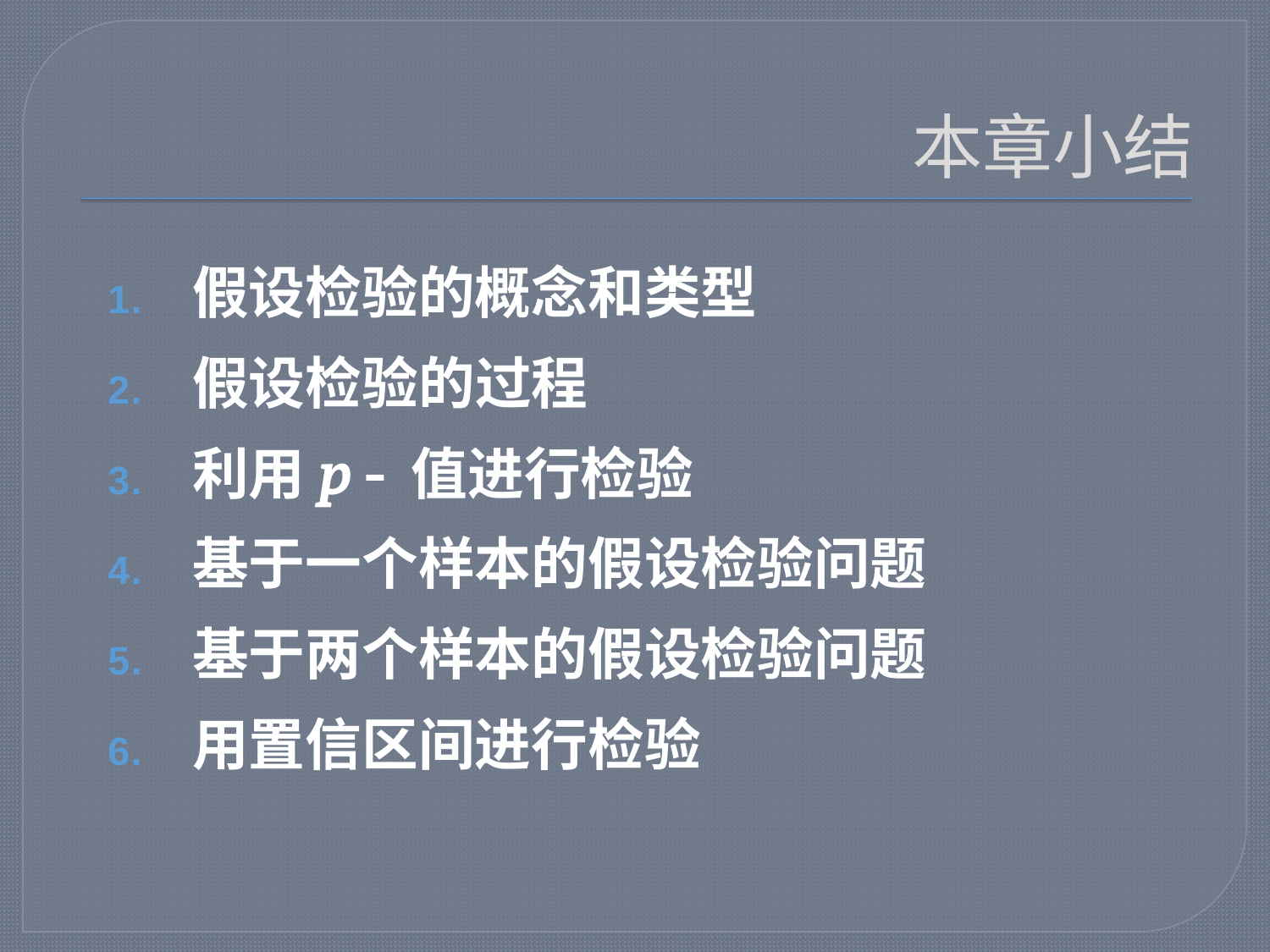

# 本章小结
假设检验的概念和类型
假设检验的过程
利用p - 值进行检验
基于一个样本的假设检验问题
基于两个样本的假设检验问题
用置信区间进行检验